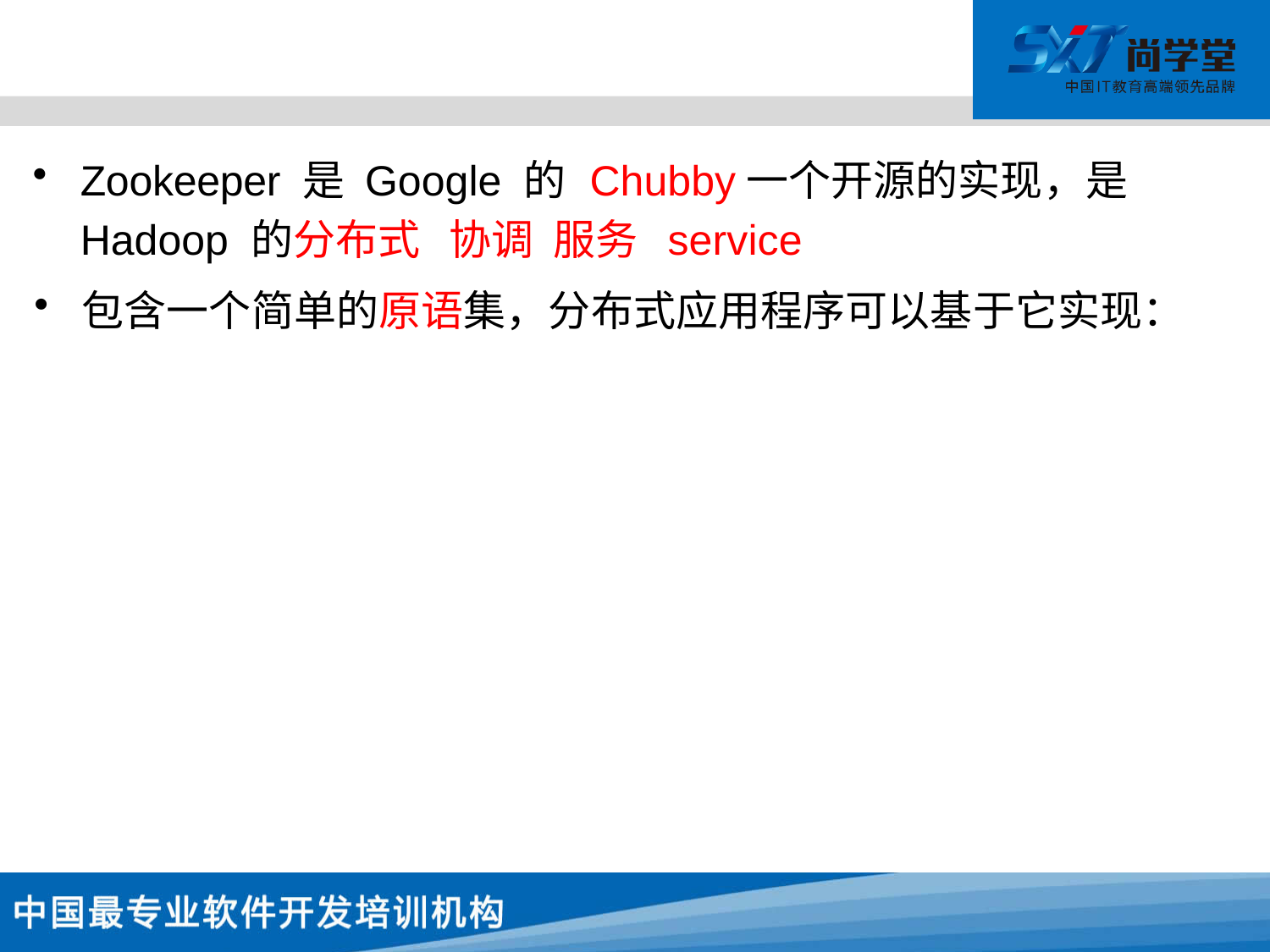

#
Zookeeper 是 Google 的 Chubby一个开源的实现，是 Hadoop 的分布式   协调  服务  service
包含一个简单的原语集，分布式应用程序可以基于它实现：